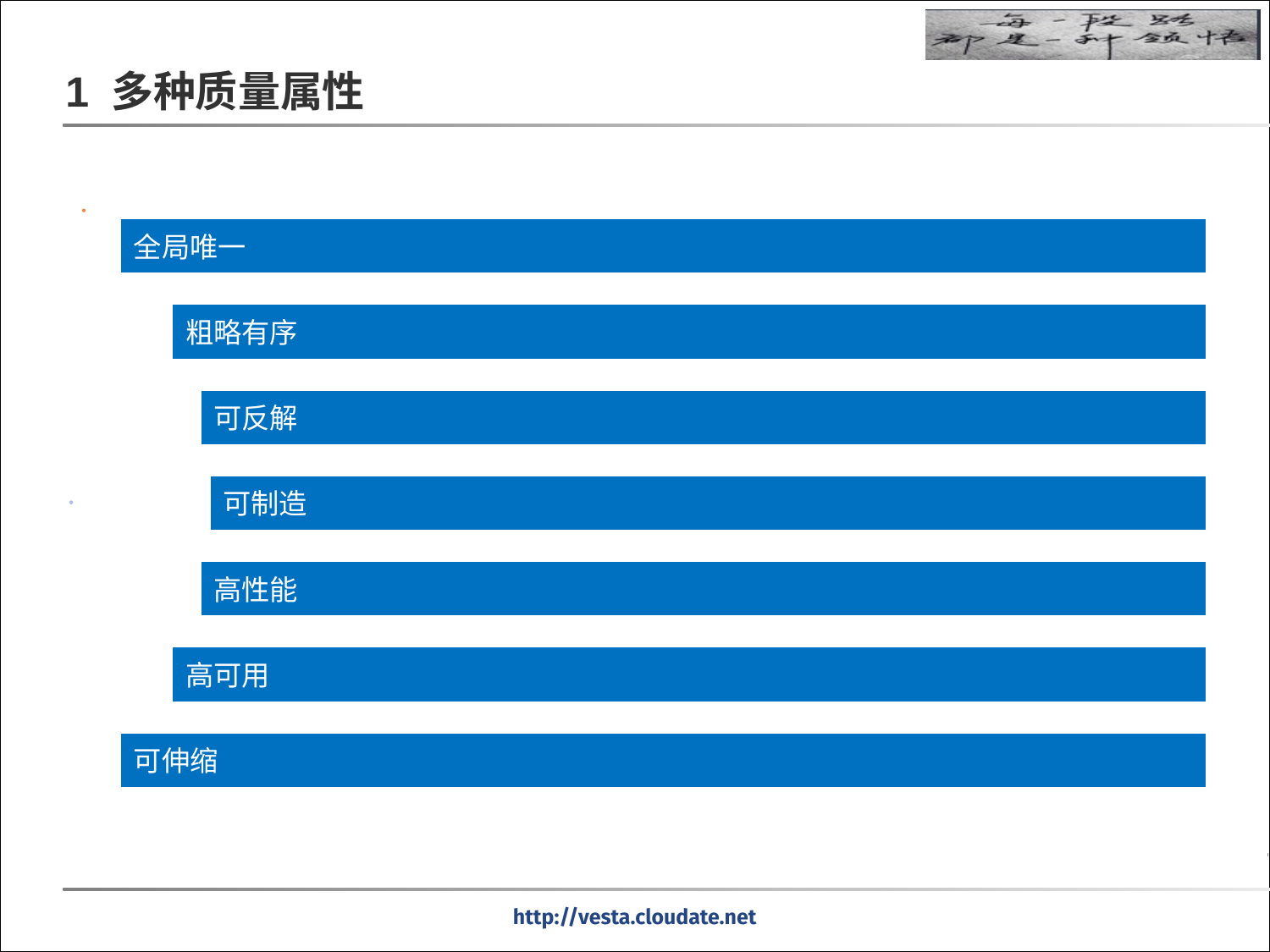

# 1 多种质量属性
全局唯一
粗略有序
高性能
可反解
高可用
可伸缩
可制造